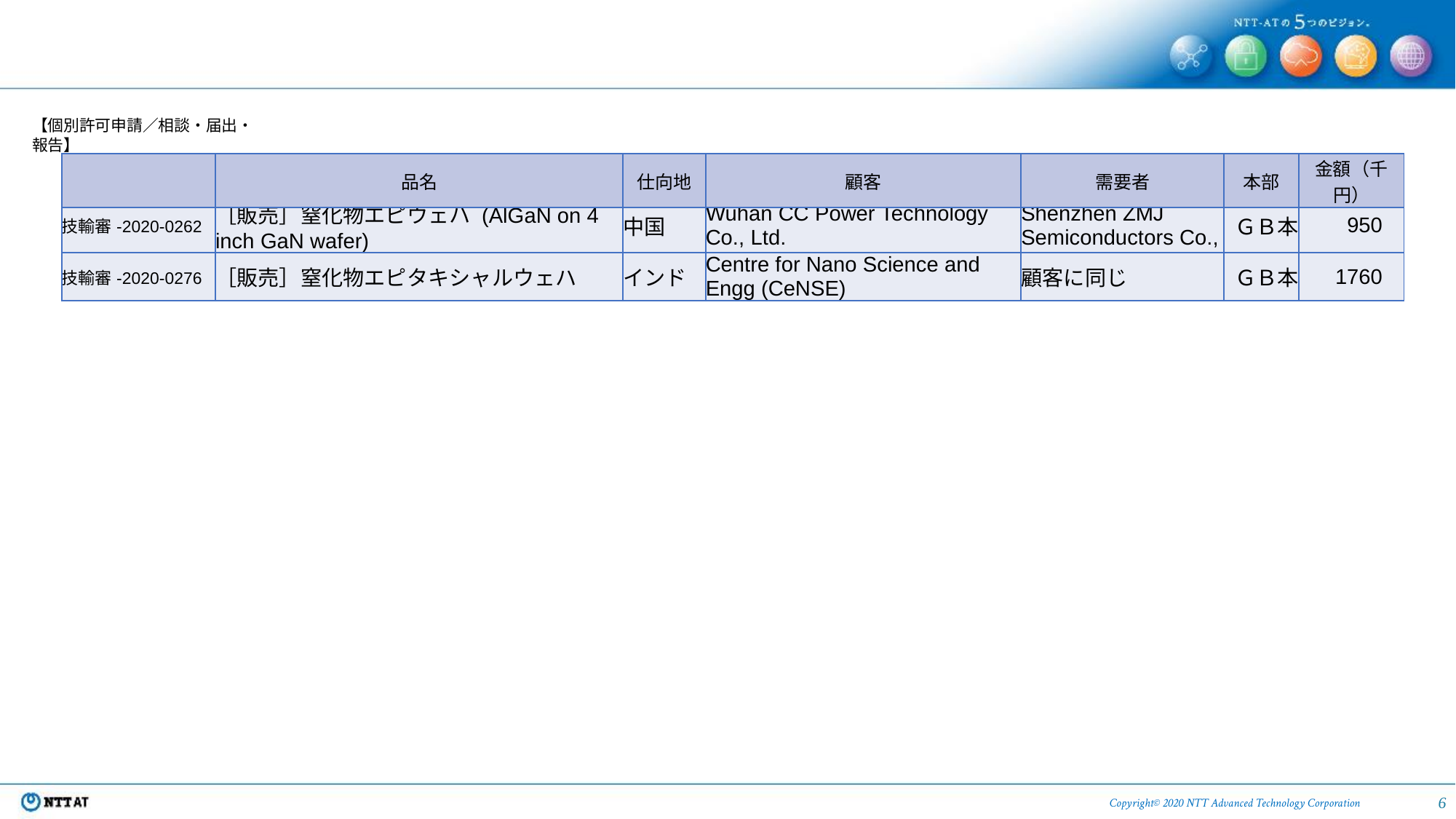

【個別許可申請／相談・届出・報告】

#
|  | 品名 | 仕向地 | 顧客 | 需要者 | 本部 | 金額（千円） |
| --- | --- | --- | --- | --- | --- | --- |
| 技輸審-2020-0262 | ［販売］窒化物エピウェハ (AlGaN on 4 inch GaN wafer) | 中国 | Wuhan CC Power Technology Co., Ltd. | Shenzhen ZMJ Semiconductors Co., | ＧＢ本 | 950 |
| --- | --- | --- | --- | --- | --- | --- |
| 技輸審-2020-0276 | ［販売］窒化物エピタキシャルウェハ | インド | Centre for Nano Science and Engg (CeNSE) | 顧客に同じ | ＧＢ本 | 1760 |